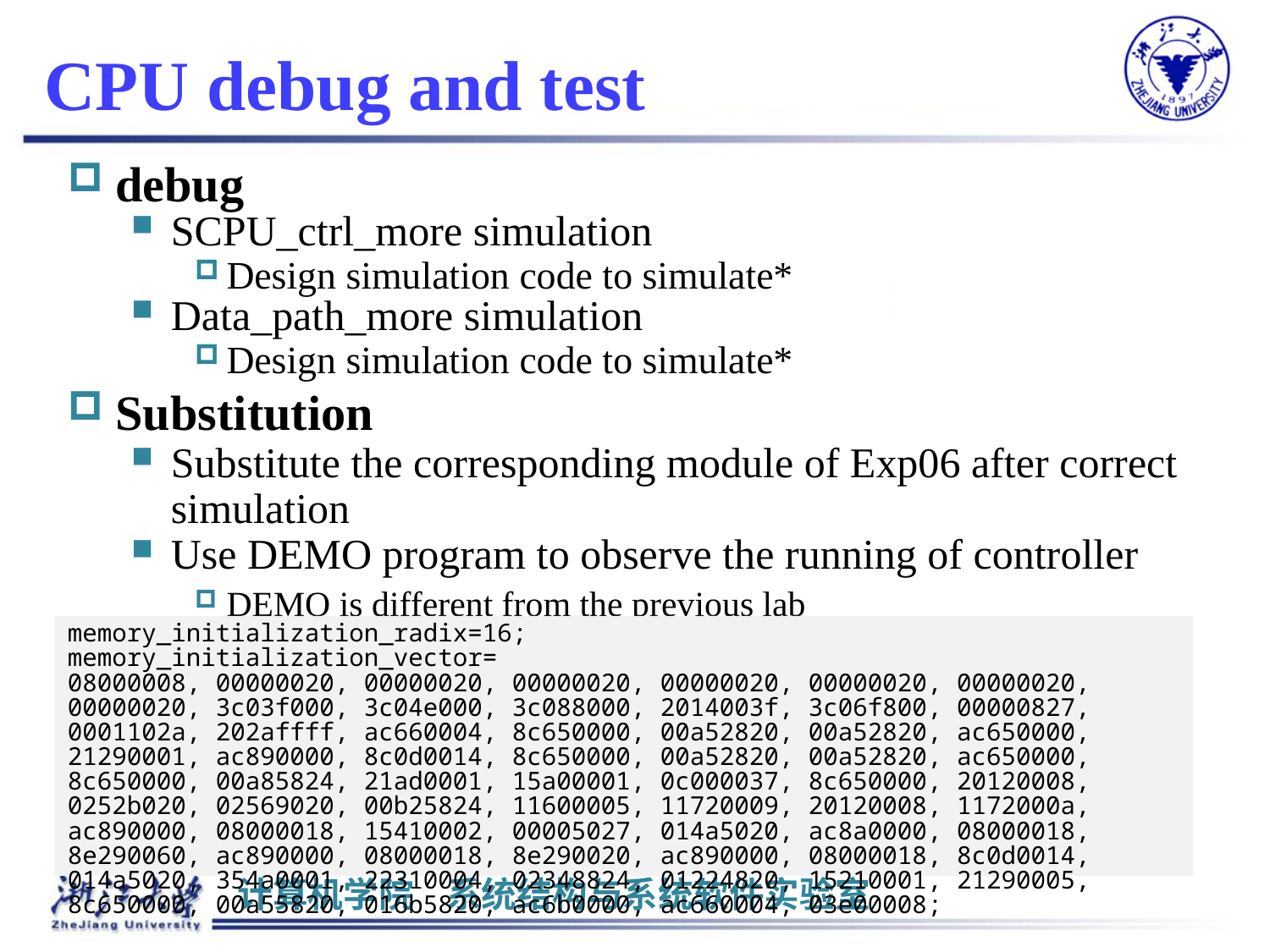

# CPU debug and test
debug
SCPU_ctrl_more simulation
Design simulation code to simulate*
Data_path_more simulation
Design simulation code to simulate*
Substitution
Substitute the corresponding module of Exp06 after correct simulation
Use DEMO program to observe the running of controller
DEMO is different from the previous lab
也可自行设计
memory_initialization_radix=16;
memory_initialization_vector=
08000008, 00000020, 00000020, 00000020, 00000020, 00000020, 00000020, 00000020, 3c03f000, 3c04e000, 3c088000, 2014003f, 3c06f800, 00000827, 0001102a, 202affff, ac660004, 8c650000, 00a52820, 00a52820, ac650000, 21290001, ac890000, 8c0d0014, 8c650000, 00a52820, 00a52820, ac650000, 8c650000, 00a85824, 21ad0001, 15a00001, 0c000037, 8c650000, 20120008, 0252b020, 02569020, 00b25824, 11600005, 11720009, 20120008, 1172000a, ac890000, 08000018, 15410002, 00005027, 014a5020, ac8a0000, 08000018, 8e290060, ac890000, 08000018, 8e290020, ac890000, 08000018, 8c0d0014, 014a5020, 354a0001, 22310004, 02348824, 01224820, 15210001, 21290005, 8c650000, 00a55820, 016b5820, ac6b0000, ac660004, 03e00008;